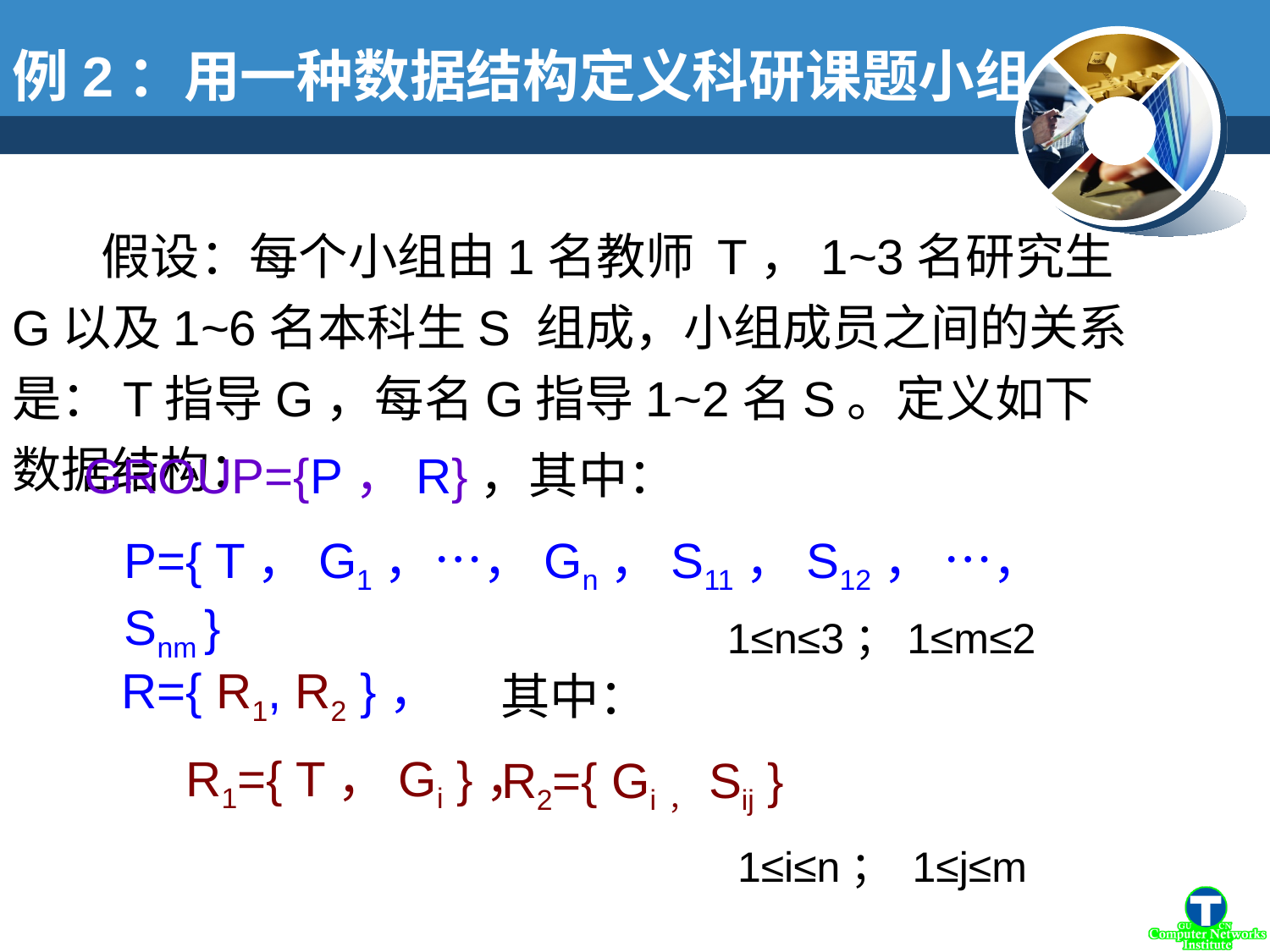

例2：用一种数据结构定义科研课题小组
       假设：每个小组由1名教师 T，1~3名研究生 G以及1~6名本科生S 组成，小组成员之间的关系是：T指导G，每名G指导1~2名S。定义如下数据结构：
GROUP={P，R}，其中：
P={ T，G1，…，Gn，S11，S12， …， Snm }
1≤n≤3；1≤m≤2
R={ R1, R2 }，
其中：
R1={ T，Gi }，
R2={ Gi，Sij }
1≤i≤n； 1≤j≤m